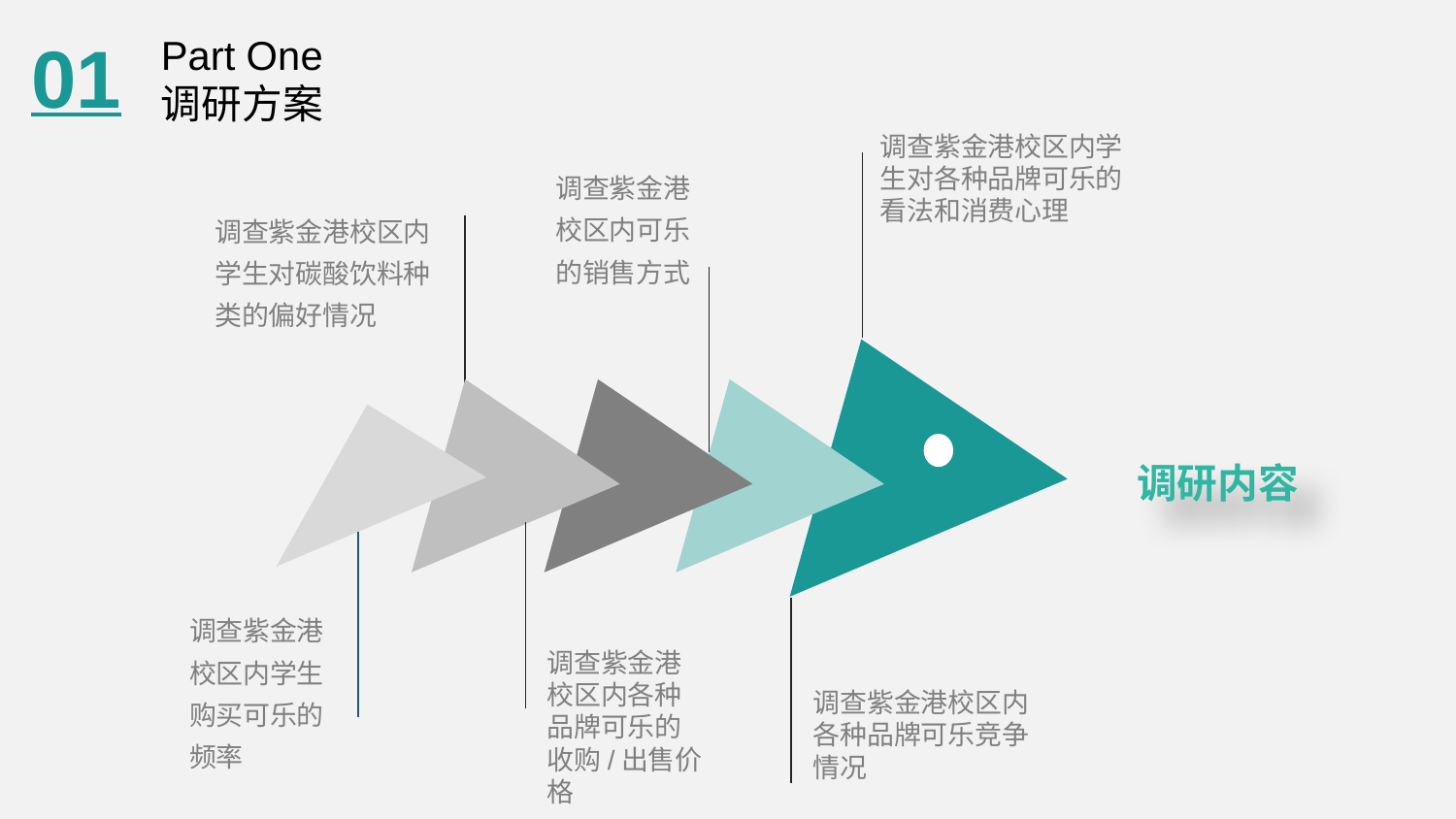

01
Part One
调研方案
调查紫金港校区内学生对各种品牌可乐的看法和消费心理
调查紫金港校区内可乐的销售方式
调查紫金港校区内学生对碳酸饮料种类的偏好情况

调研内容
调查紫金港校区内学生购买可乐的频率
调查紫金港校区内各种品牌可乐的收购/出售价格
调查紫金港校区内各种品牌可乐竞争情况